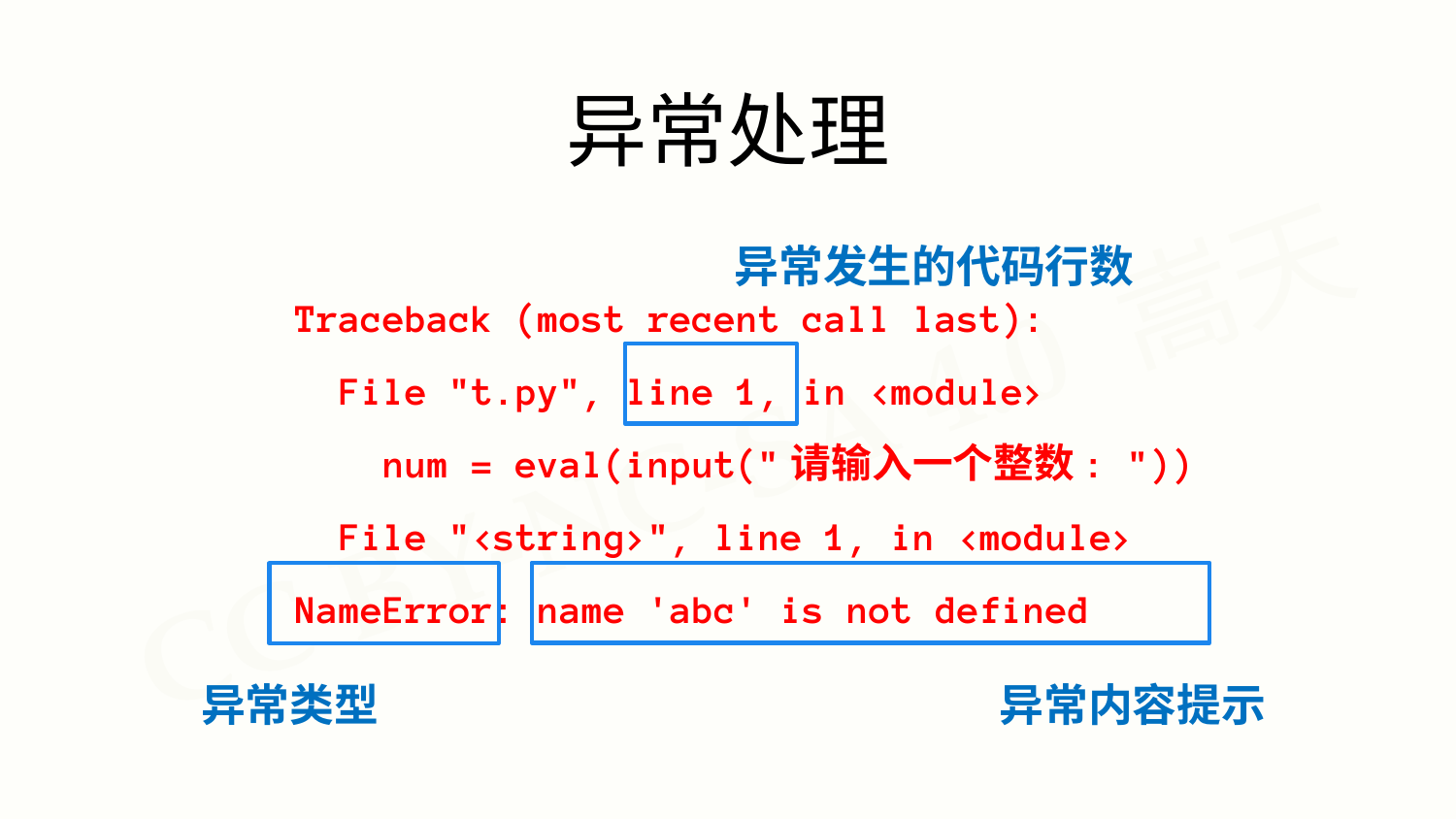

异常处理
异常发生的代码行数
Traceback (most recent call last):
  File "t.py", line 1, in <module>
    num = eval(input("请输入一个整数: "))
  File "<string>", line 1, in <module>
NameError: name 'abc' is not defined

异常类型
异常内容提示